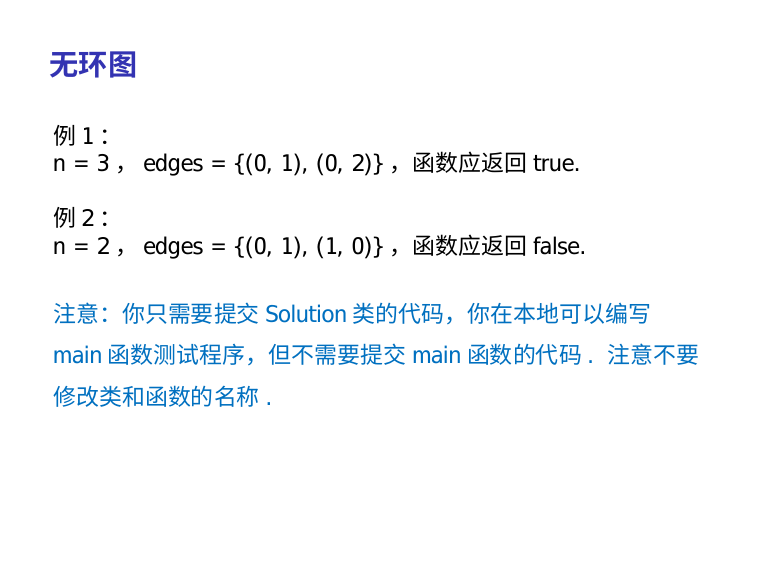

# 无环图
例1：
n = 3，edges = {(0, 1), (0, 2)}，函数应返回true.

例2：
n = 2，edges = {(0, 1), (1, 0)}，函数应返回false.

注意：你只需要提交Solution类的代码，你在本地可以编写main函数测试程序，但不需要提交main函数的代码. 注意不要修改类和函数的名称.